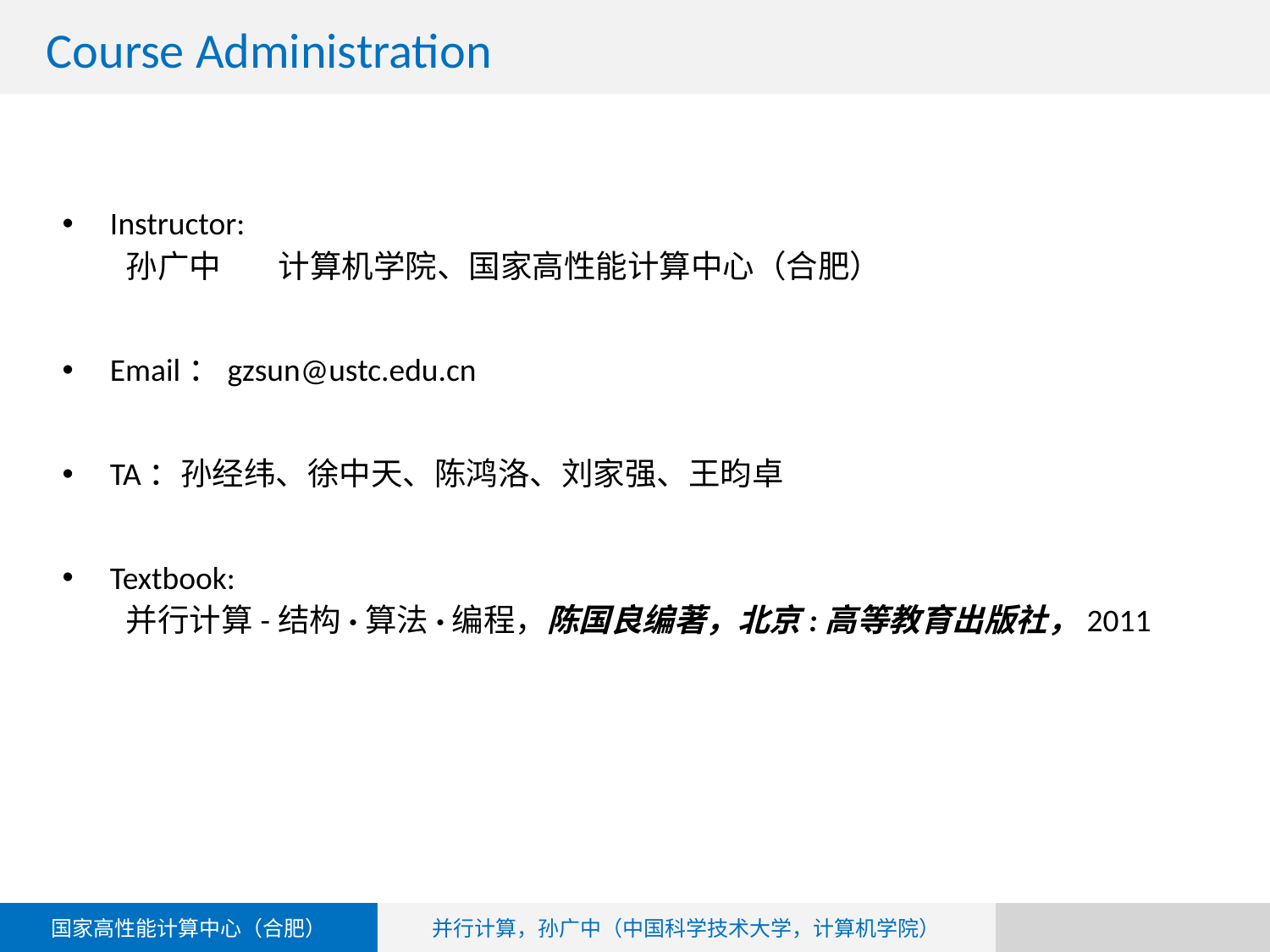

Course Administration
Instructor:
孙广中        计算机学院、国家高性能计算中心（合肥）

Email：gzsun@ustc.edu.cn

TA：孙经纬、徐中天、陈鸿洛、刘家强、王昀卓

Textbook:
并行计算-结构·算法·编程，陈国良编著，北京:高等教育出版社，2011